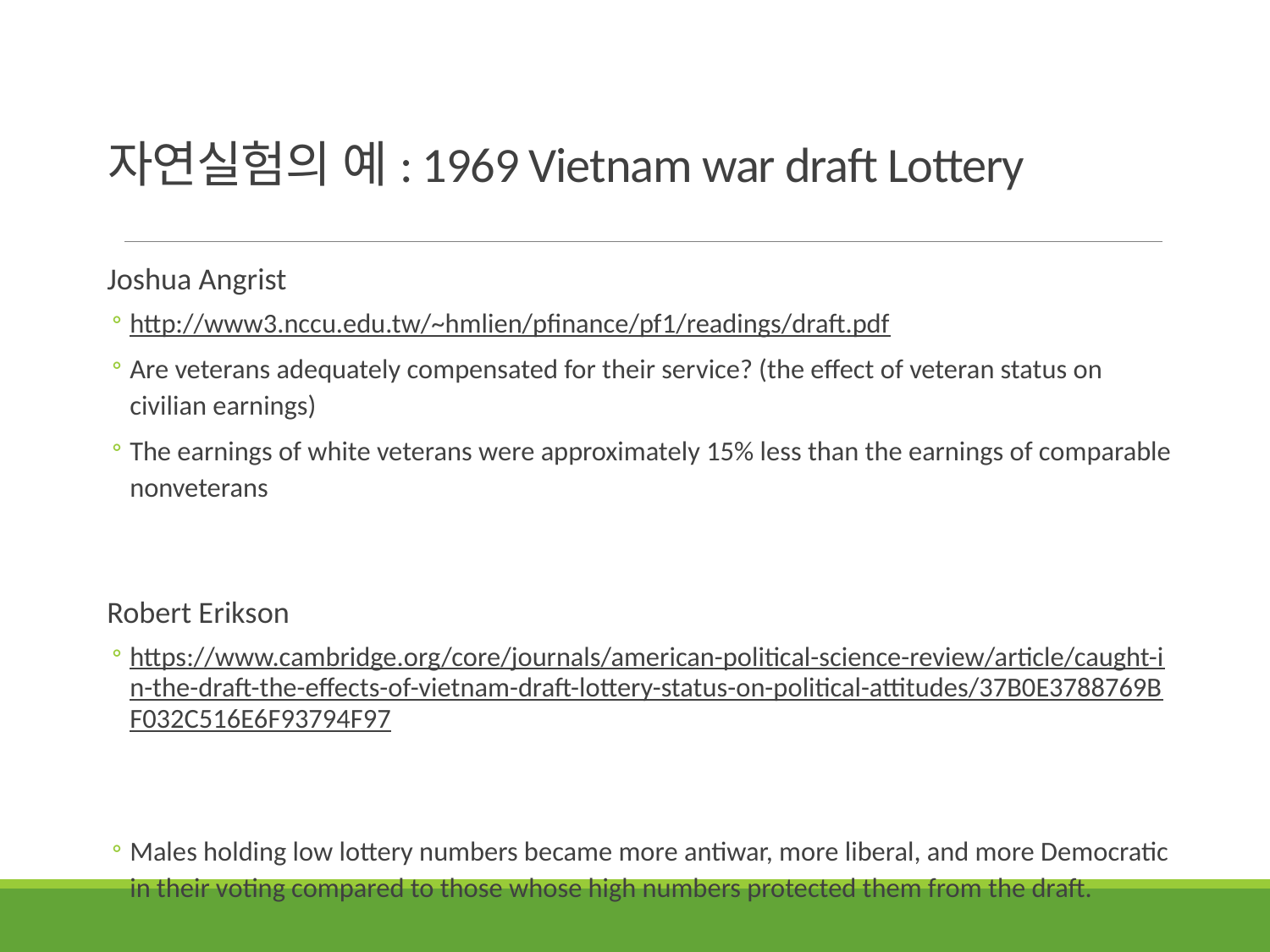

# 자연실험의 예: 1969 Vietnam war draft Lottery
Joshua Angrist
http://www3.nccu.edu.tw/~hmlien/pfinance/pf1/readings/draft.pdf
Are veterans adequately compensated for their service? (the effect of veteran status on civilian earnings)
The earnings of white veterans were approximately 15% less than the earnings of comparable nonveterans

Robert Erikson
https://www.cambridge.org/core/journals/american-political-science-review/article/caught-in-the-draft-the-effects-of-vietnam-draft-lottery-status-on-political-attitudes/37B0E3788769BF032C516E6F93794F97

Males holding low lottery numbers became more antiwar, more liberal, and more Democratic in their voting compared to those whose high numbers protected them from the draft.